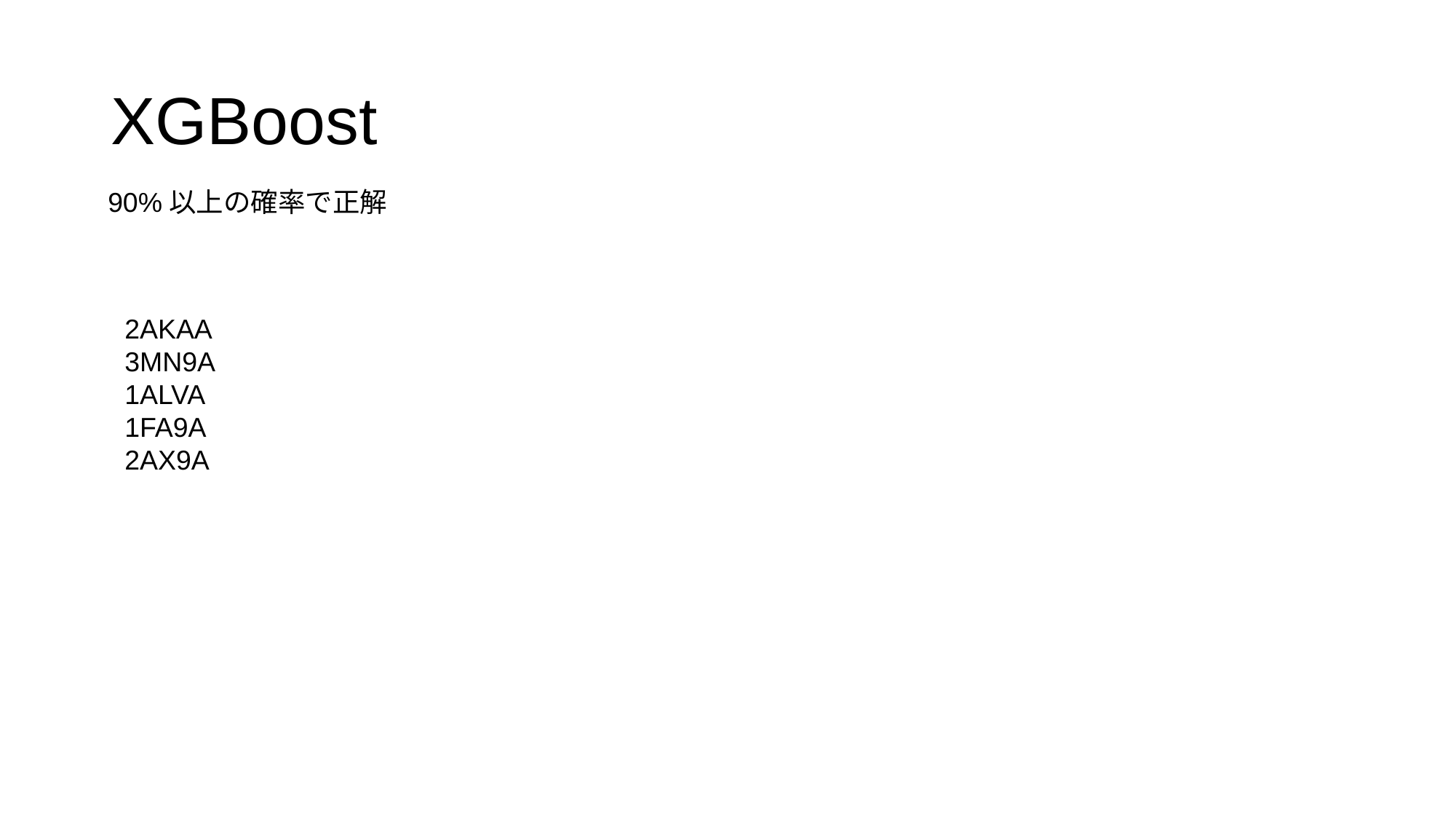

# XGBoost
90%以上の確率で正解
2AKAA
3MN9A
1ALVA
1FA9A
2AX9A